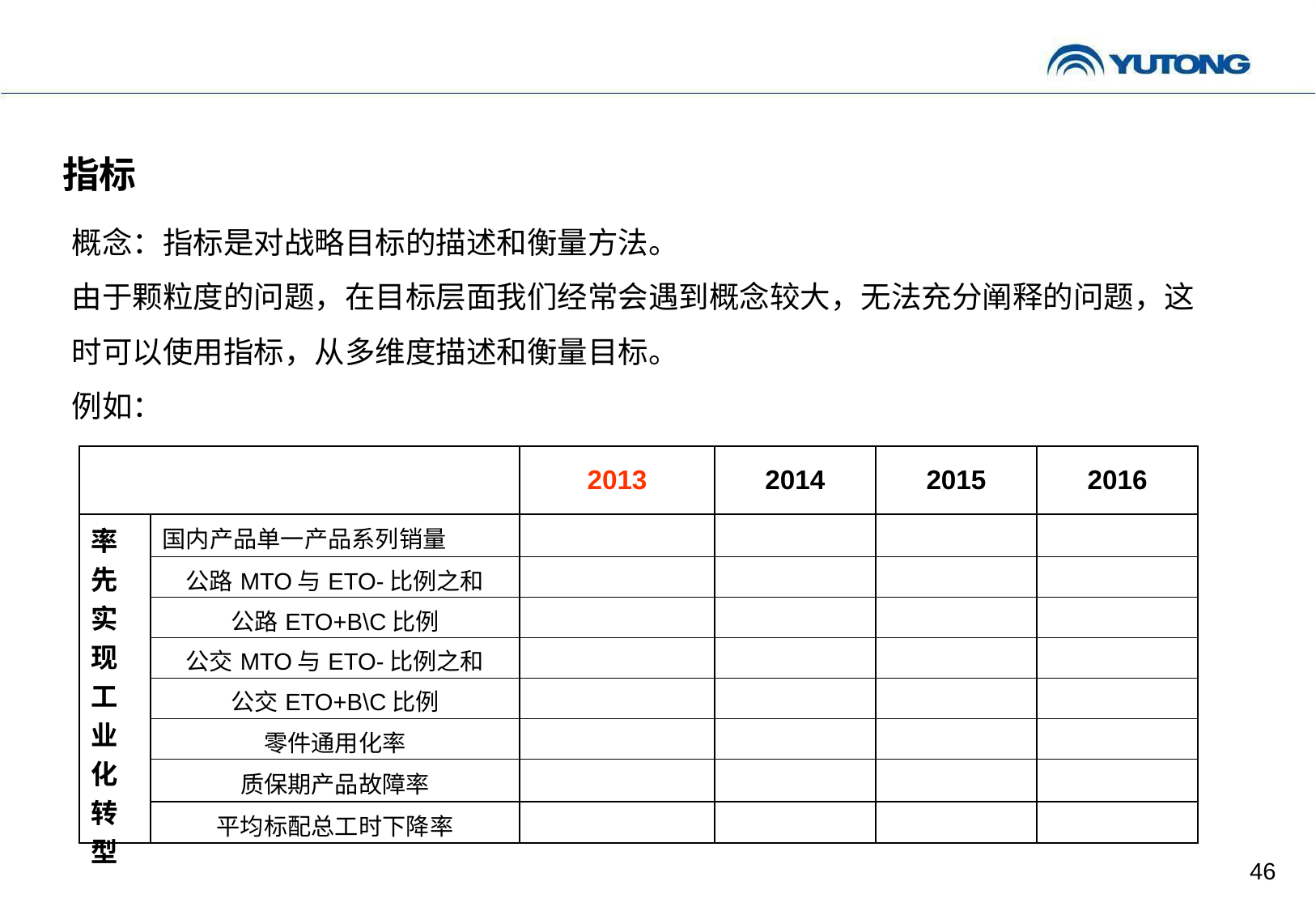

指标

概念：指标是对战略目标的描述和衡量方法。
由于颗粒度的问题，在目标层面我们经常会遇到概念较大，无法充分阐释的问题，这时可以使用指标，从多维度描述和衡量目标。
例如：
|  |  | 2013 | 2014 | 2015 | 2016 |
| --- | --- | --- | --- | --- | --- |
| 率先实现工业化转型 | 国内产品单一产品系列销量 |  |  |  |  |
|  | 公路MTO与ETO-比例之和 |  |  |  |  |
|  | 公路ETO+B\C比例 |  |  |  |  |
|  | 公交MTO与ETO-比例之和 |  |  |  |  |
|  | 公交ETO+B\C比例 |  |  |  |  |
|  | 零件通用化率 |  |  |  |  |
|  | 质保期产品故障率 |  |  |  |  |
|  | 平均标配总工时下降率 |  |  |  |  |
46